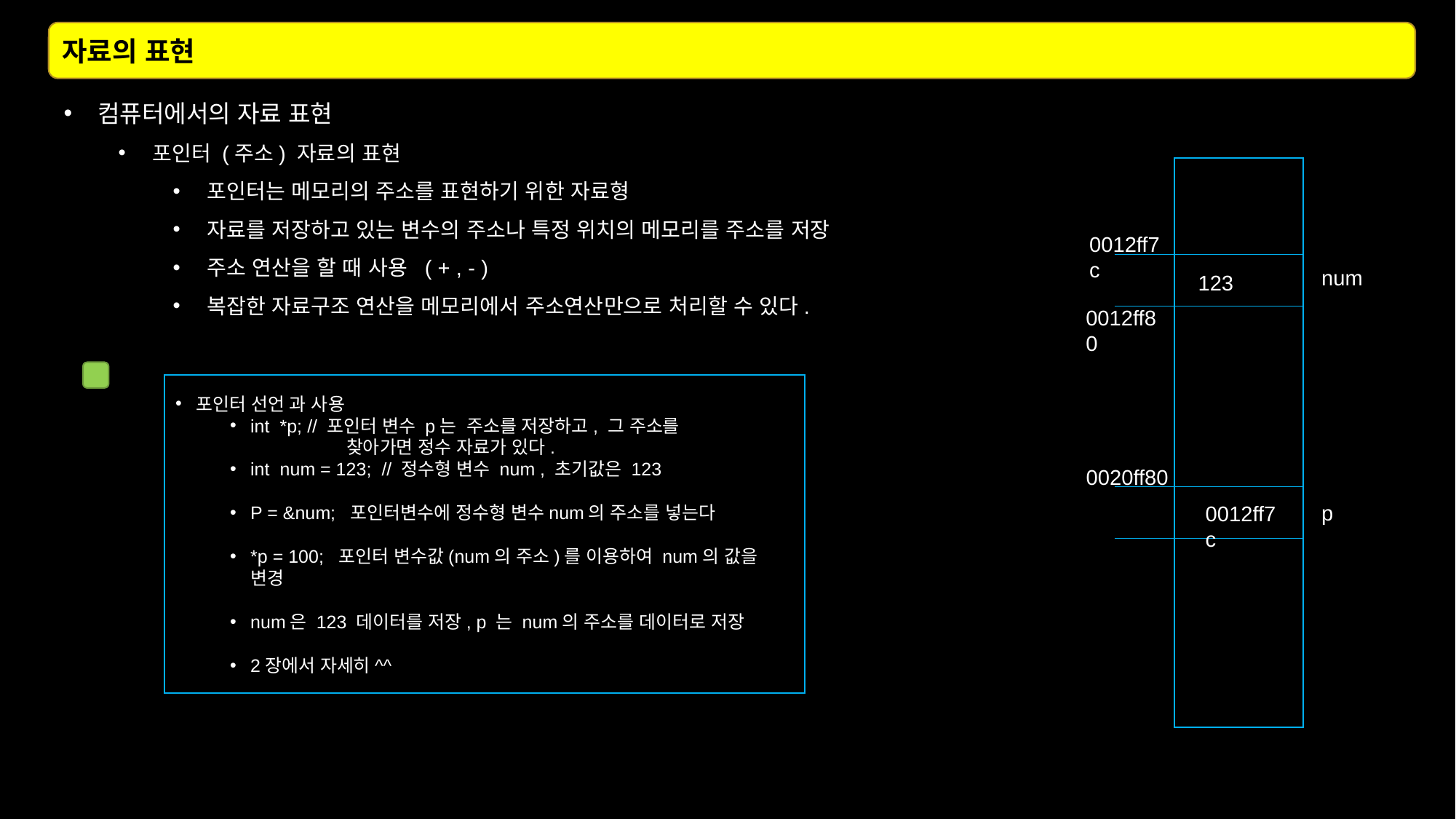

자료의 표현
컴퓨터에서의 자료 표현
포인터 (주소) 자료의 표현
포인터는 메모리의 주소를 표현하기 위한 자료형
자료를 저장하고 있는 변수의 주소나 특정 위치의 메모리를 주소를 저장
주소 연산을 할 때 사용  ( + , - )
복잡한 자료구조 연산을 메모리에서 주소연산만으로 처리할 수 있다.

0012ff7c
num
123
0012ff80

포인터 선언 과 사용
int  *p; // 포인터 변수 p는  주소를 저장하고, 그 주소를
                      찾아가면 정수 자료가 있다.
int  num = 123;  // 정수형 변수 num , 초기값은 123

P = &num;  포인터변수에 정수형 변수num의 주소를 넣는다

*p = 100;  포인터 변수값(num의 주소)를 이용하여 num의 값을 변경

num은 123 데이터를 저장, p 는 num의 주소를 데이터로 저장

2장에서 자세히^^
0020ff80
p
0012ff7c